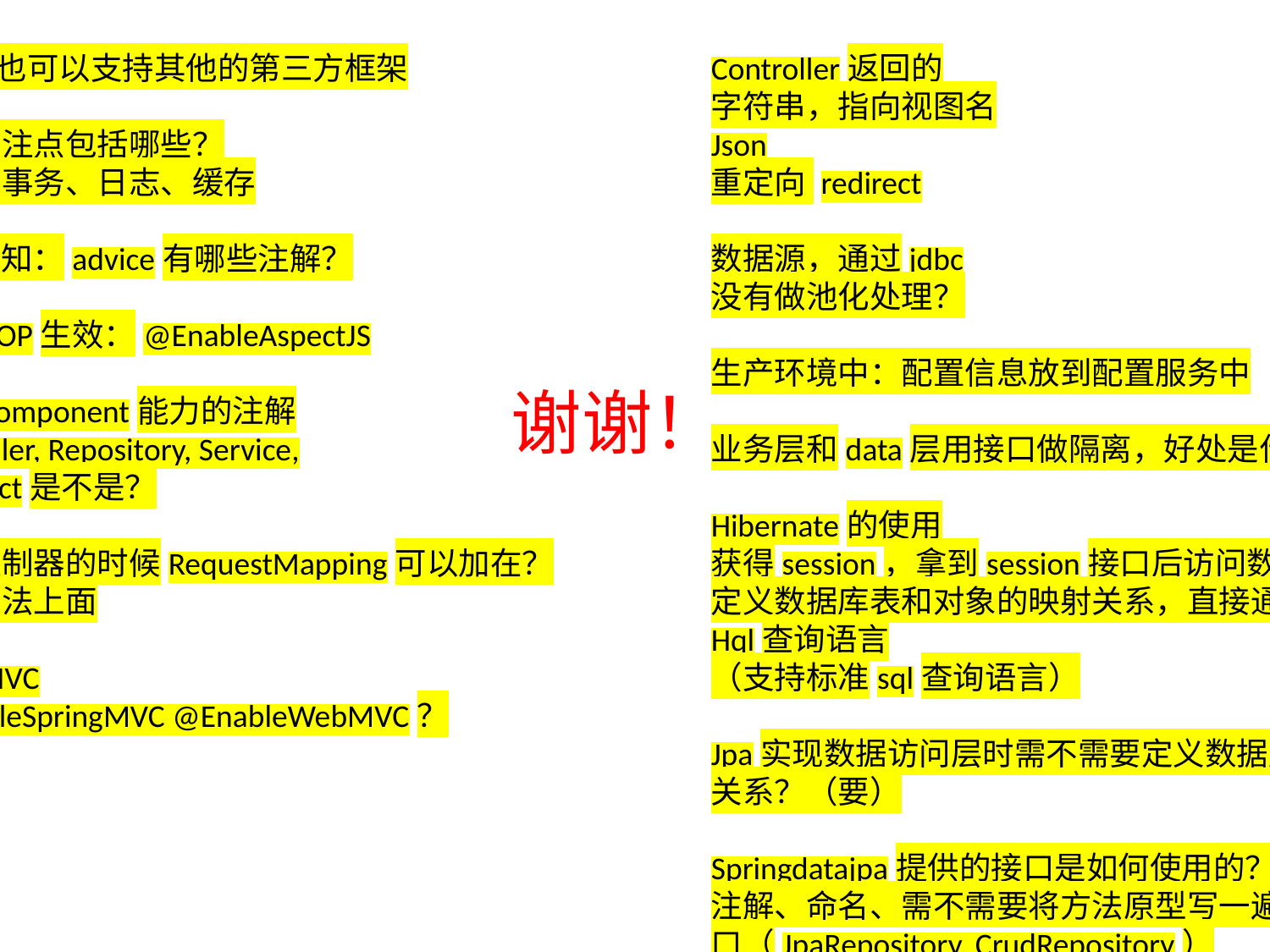

Spring也可以支持其他的第三方框架

横切关注点包括哪些？
安全、事务、日志、缓存

AOP通知：advice有哪些注解？

要让AOP生效：@EnableAspectJS

具备Component能力的注解
Controller, Repository, Service,
@Aspect是不是？

实现控制器的时候RequestMapping可以加在？
类、方法上面

启动MVC
@EnableSpringMVC @EnableWebMVC？

Controller返回的
字符串，指向视图名
Json
重定向 redirect

数据源，通过jdbc
没有做池化处理？

生产环境中：配置信息放到配置服务中

业务层和data层用接口做隔离，好处是什么？

Hibernate的使用
获得session，拿到session接口后访问数据库
定义数据库表和对象的映射关系，直接通过注解方式
Hql查询语言
（支持标准sql查询语言）

Jpa实现数据访问层时需不需要定义数据库表和类的对应关系？（要）

Springdatajpa提供的接口是如何使用的？
注解、命名、需不需要将方法原型写一遍，继承了什么接口（JpaRepository, CrudRepository）
谢谢！